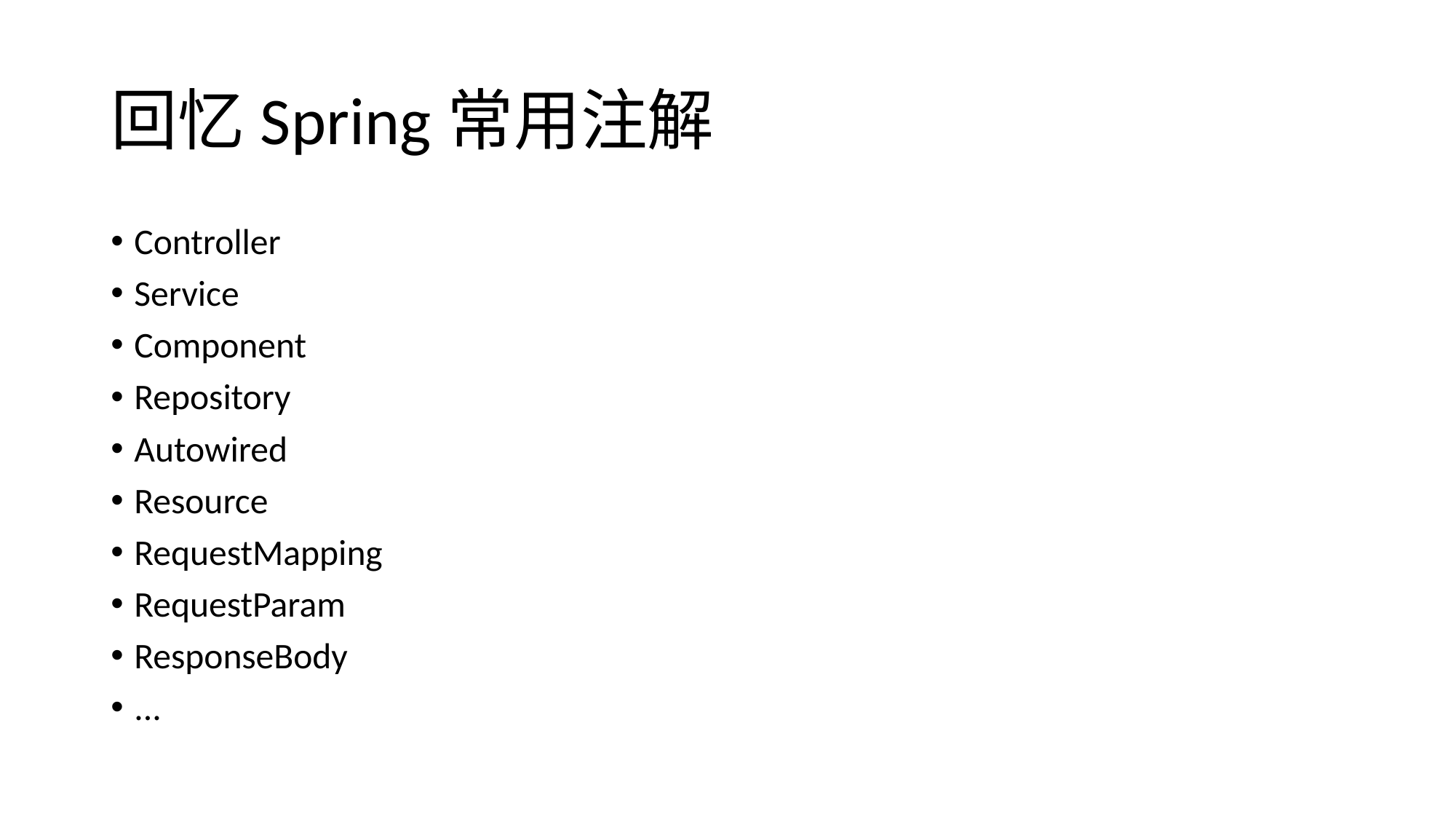

# 回忆Spring常用注解
Controller
Service
Component
Repository
Autowired
Resource
RequestMapping
RequestParam
ResponseBody
...